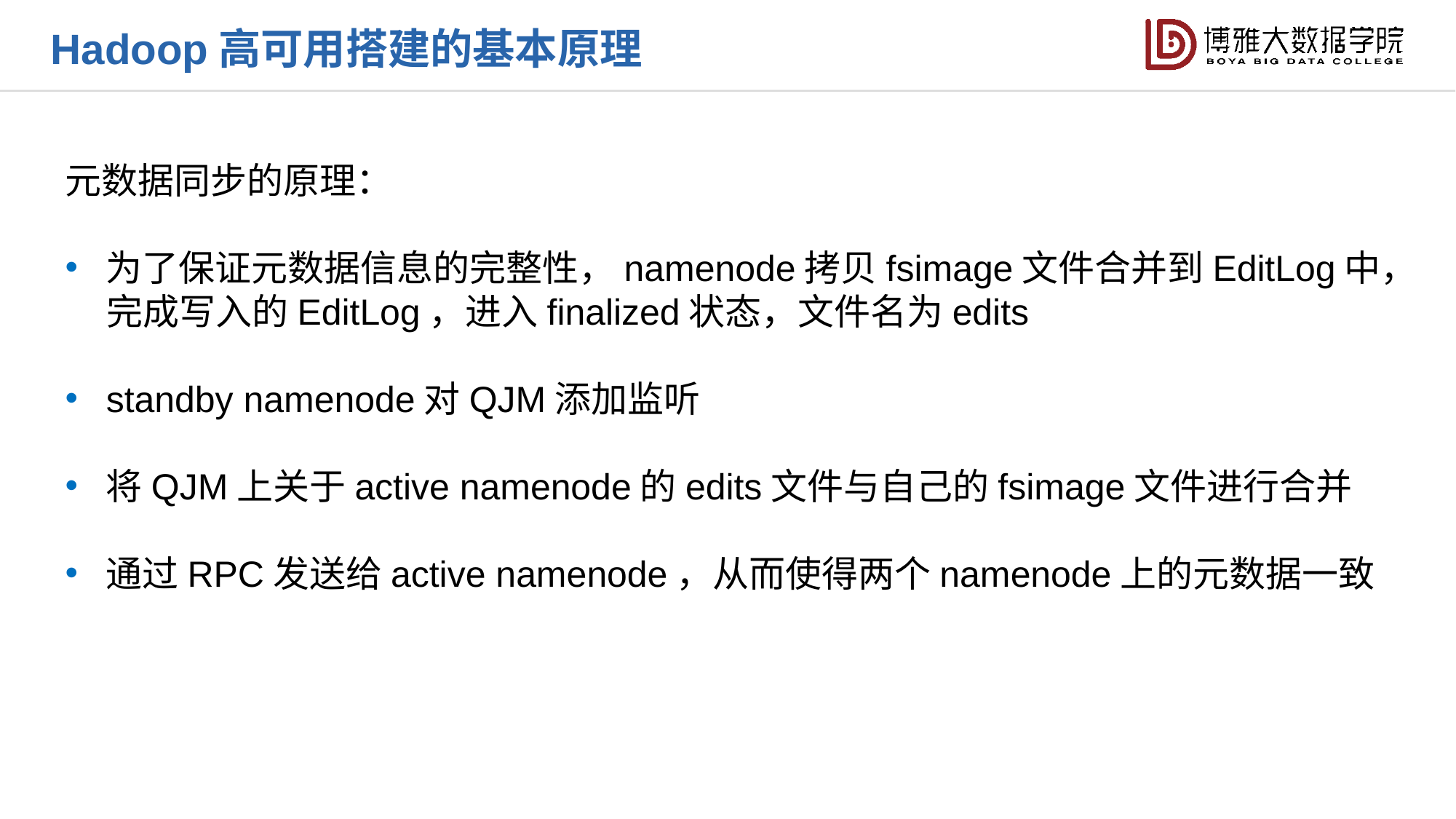

Hadoop高可用搭建的基本原理

元数据同步的原理：

为了保证元数据信息的完整性，namenode拷贝fsimage文件合并到EditLog中，
    完成写入的EditLog，进入finalized状态，文件名为edits

standby namenode对QJM添加监听

将QJM上关于active namenode的edits文件与自己的fsimage文件进行合并

通过RPC发送给active namenode，从而使得两个namenode上的元数据一致